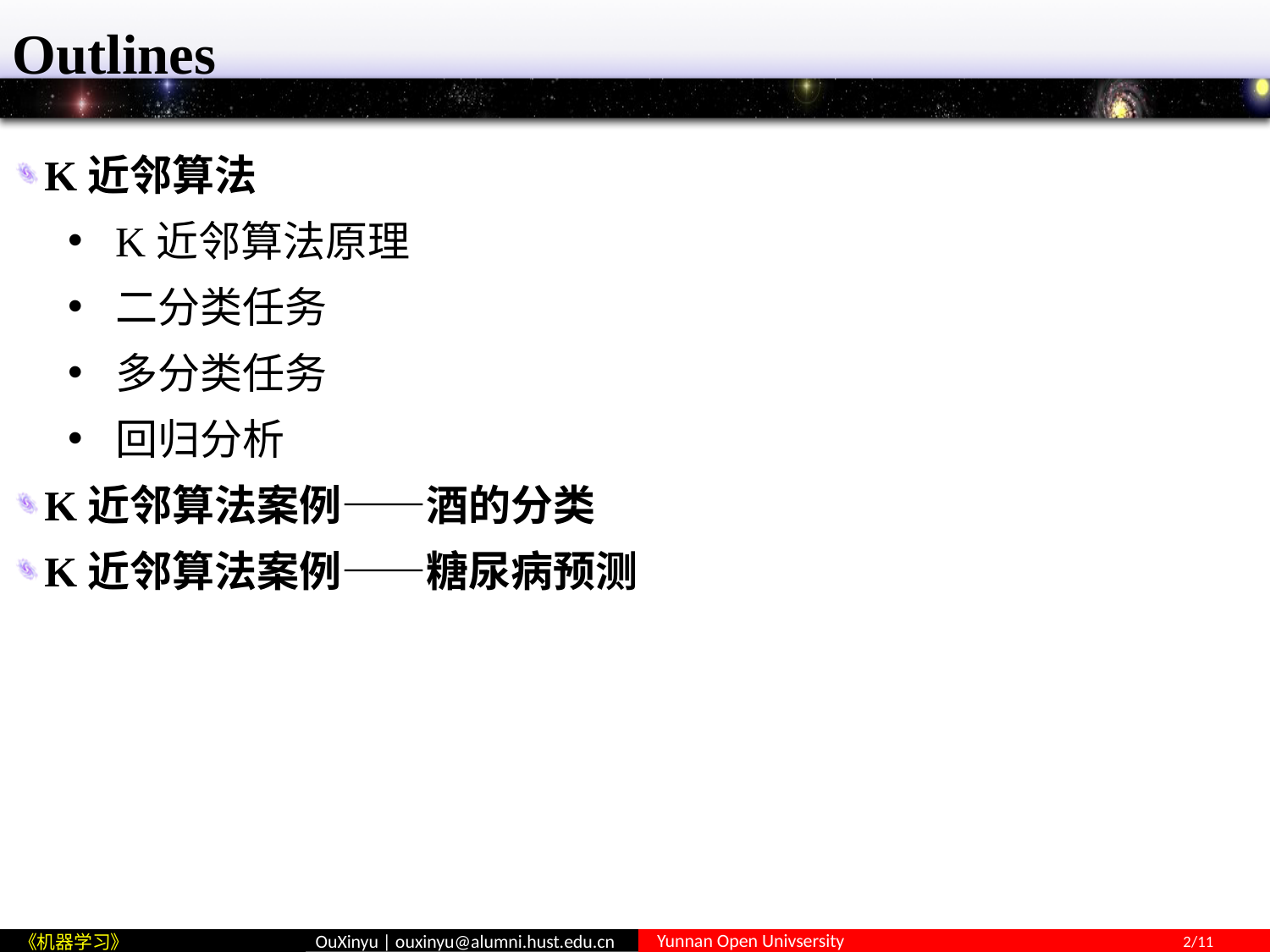

# Outlines
K近邻算法
K近邻算法原理
二分类任务
多分类任务
回归分析
K近邻算法案例——酒的分类
K近邻算法案例——糖尿病预测